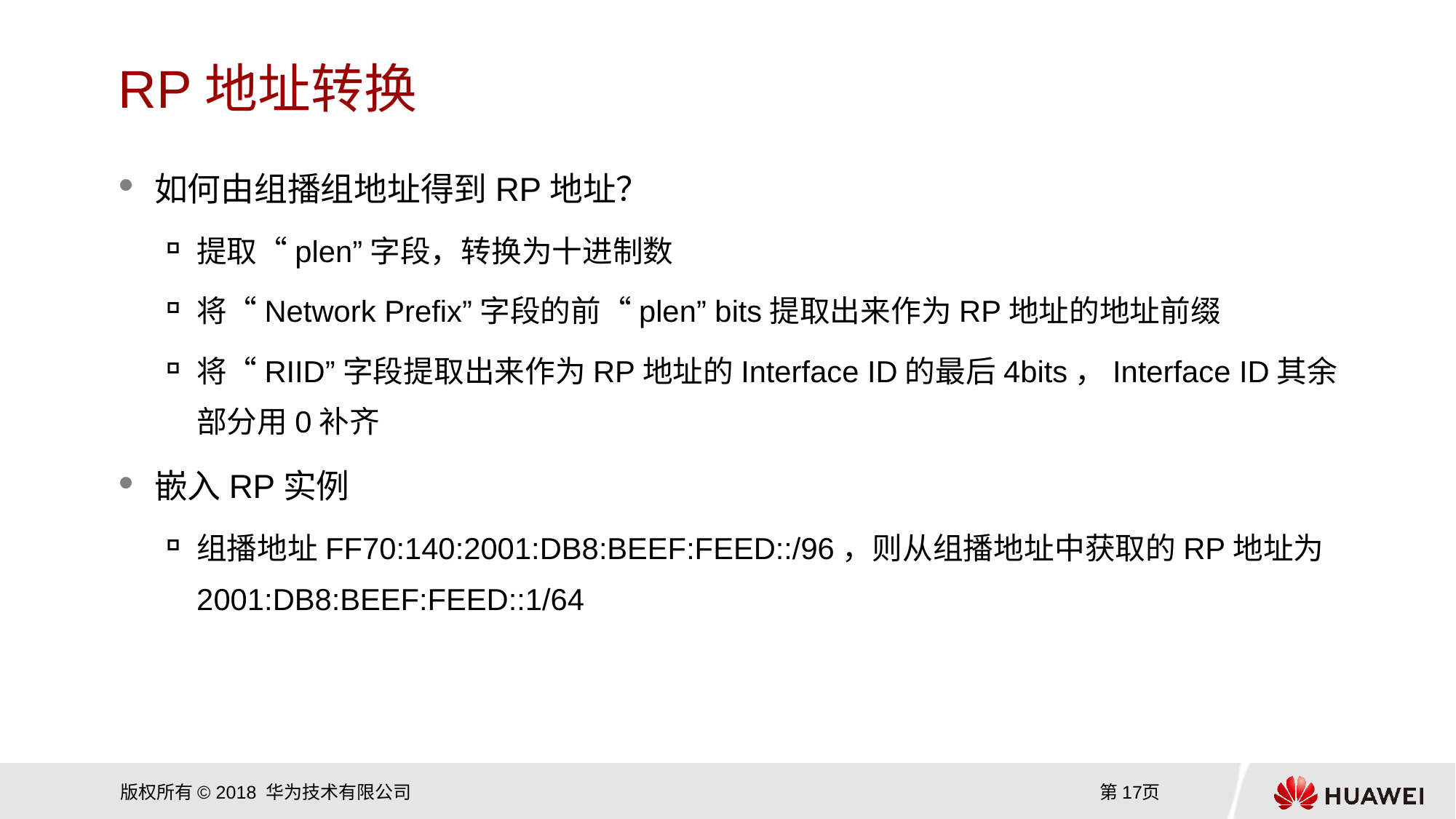

# RP地址转换
如何由组播组地址得到RP地址？
提取“plen”字段，转换为十进制数
将“Network Prefix”字段的前“plen” bits提取出来作为RP地址的地址前缀
将“RIID”字段提取出来作为RP地址的Interface ID的最后4bits，Interface ID其余部分用0补齐
嵌入RP实例
组播地址FF70:140:2001:DB8:BEEF:FEED::/96，则从组播地址中获取的RP地址为2001:DB8:BEEF:FEED::1/64